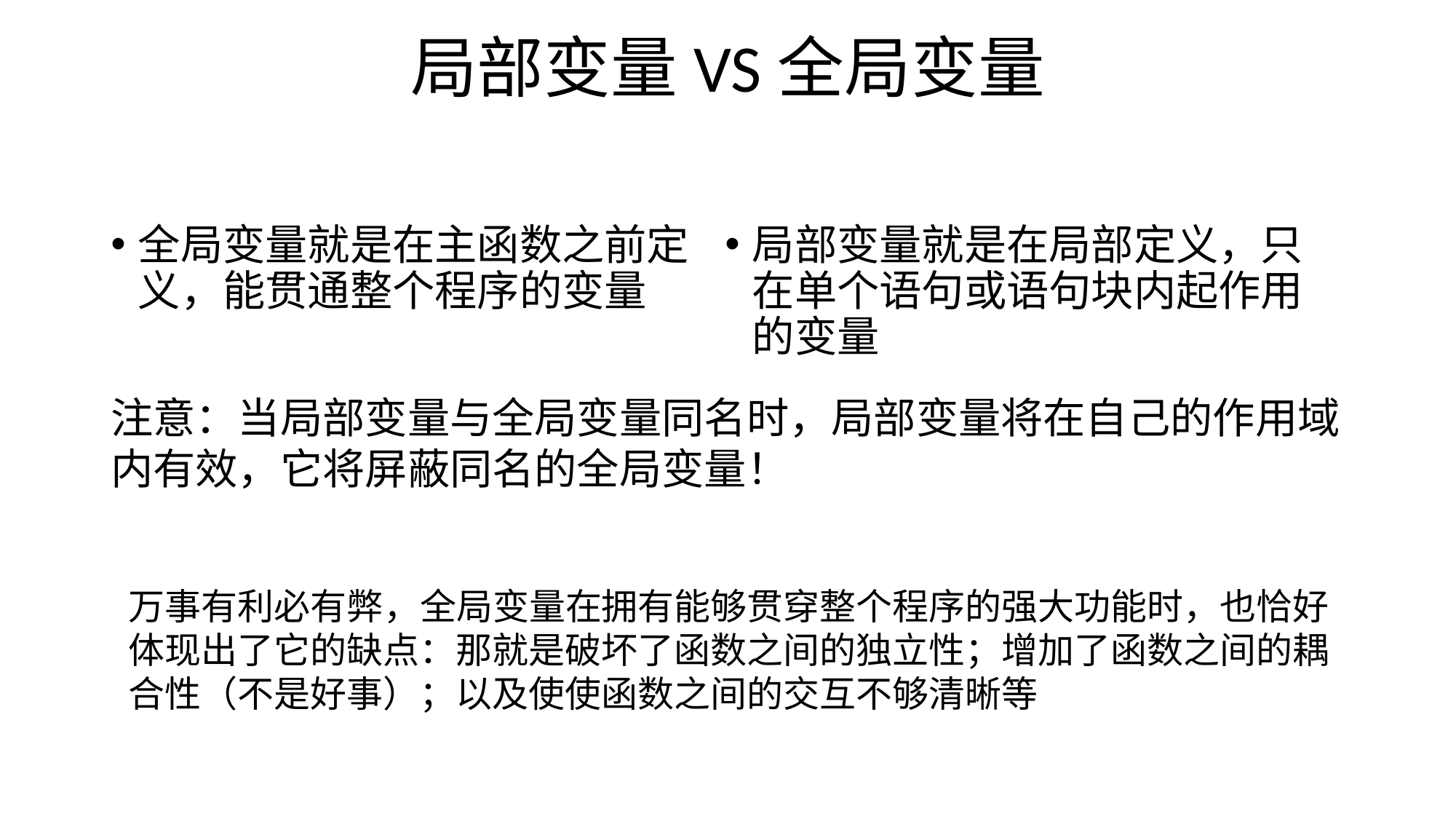

# 局部变量VS全局变量
全局变量就是在主函数之前定义，能贯通整个程序的变量
局部变量就是在局部定义，只在单个语句或语句块内起作用的变量
注意：当局部变量与全局变量同名时，局部变量将在自己的作用域内有效，它将屏蔽同名的全局变量！
万事有利必有弊，全局变量在拥有能够贯穿整个程序的强大功能时，也恰好体现出了它的缺点：那就是破坏了函数之间的独立性；增加了函数之间的耦合性（不是好事）；以及使使函数之间的交互不够清晰等